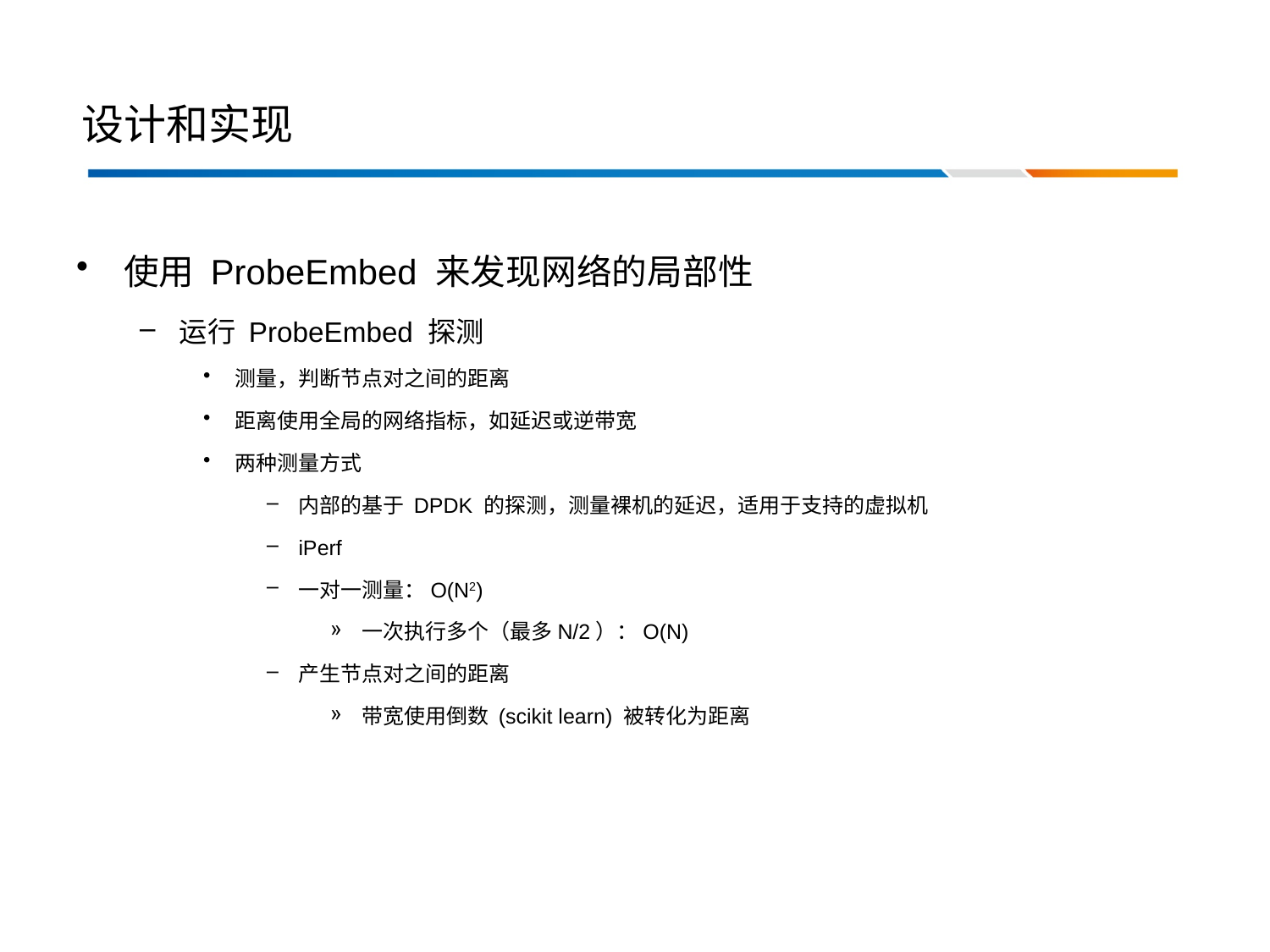

# 设计和实现
使用 ProbeEmbed 来发现网络的局部性
运行 ProbeEmbed 探测
测量，判断节点对之间的距离
距离使用全局的网络指标，如延迟或逆带宽
两种测量方式
内部的基于 DPDK 的探测，测量裸机的延迟，适用于支持的虚拟机
iPerf
一对一测量：O(N2)
一次执行多个（最多N/2）：O(N)
产生节点对之间的距离
带宽使用倒数 (scikit learn) 被转化为距离